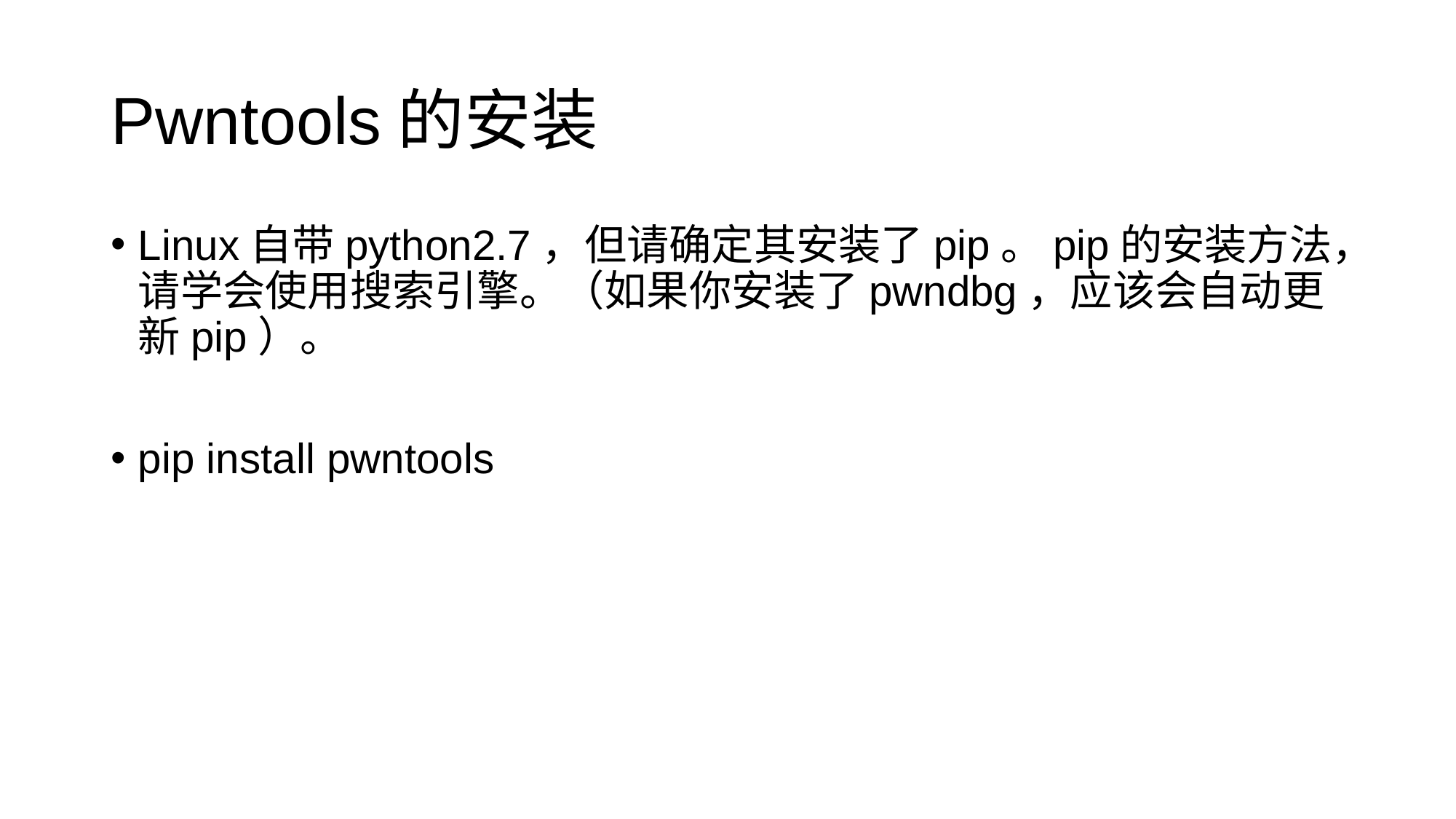

# Pwntools的安装
Linux自带python2.7，但请确定其安装了pip。pip的安装方法，请学会使用搜索引擎。（如果你安装了pwndbg，应该会自动更新pip）。

pip install pwntools